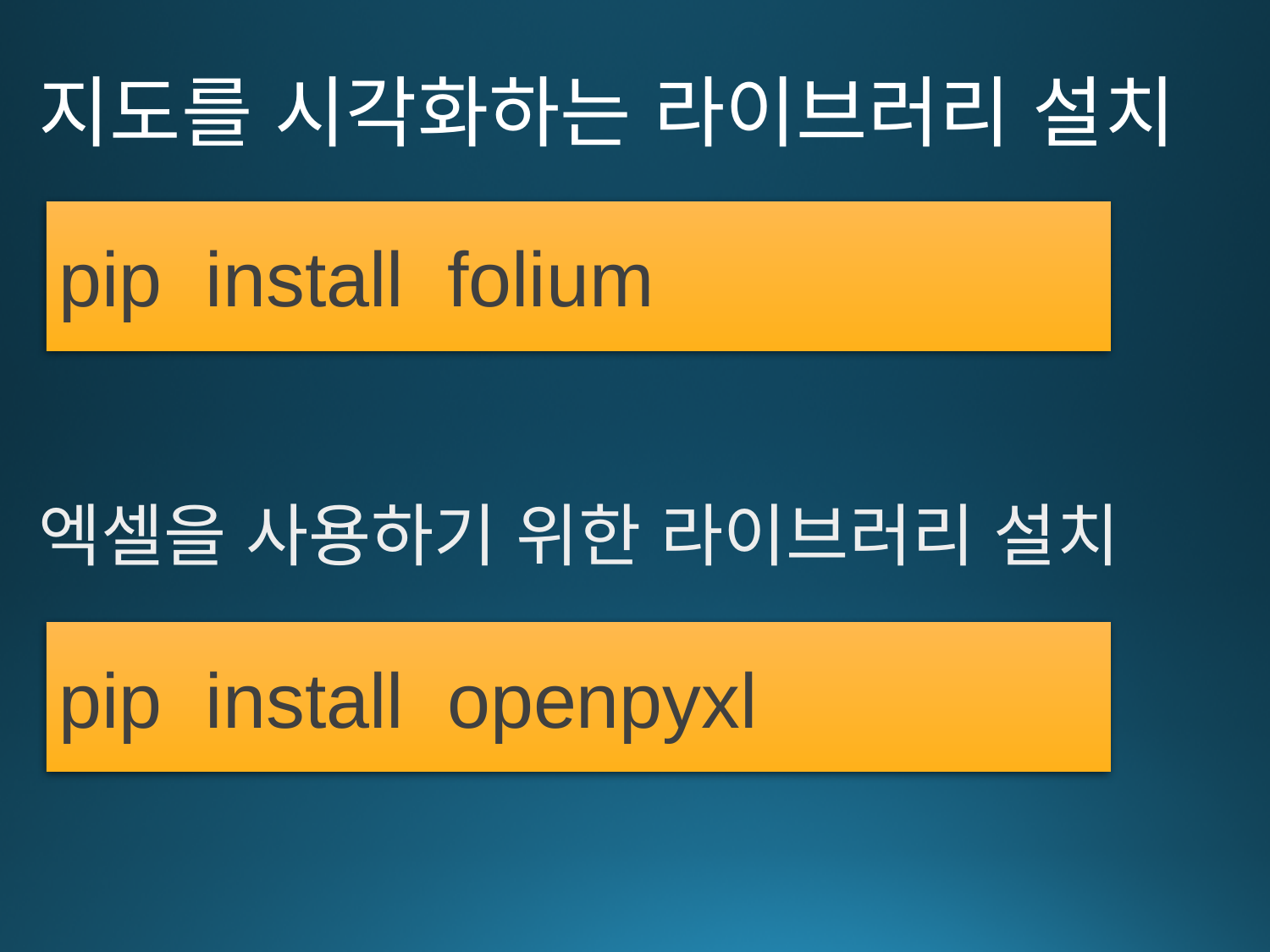

# 지도를 시각화하는 라이브러리 설치
pip  install  folium
엑셀을 사용하기 위한 라이브러리 설치
pip  install  openpyxl